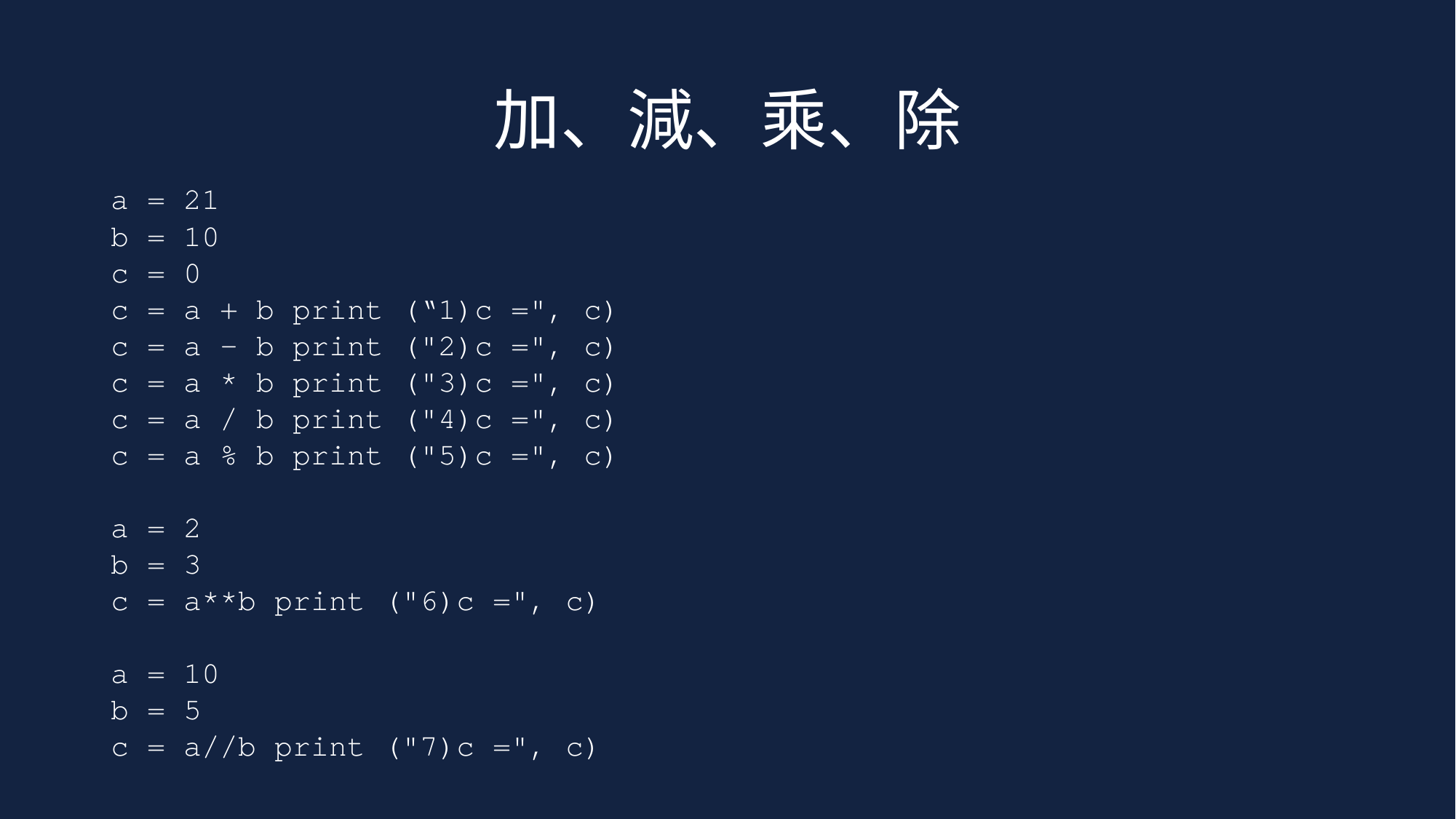

# 加、減、乘、除
a = 21
b = 10
c = 0
c = a + b print (“1)c =", c)
c = a - b print ("2)c =", c)
c = a * b print ("3)c =", c)
c = a / b print ("4)c =", c)
c = a % b print ("5)c =", c)

a = 2
b = 3
c = a**b print ("6)c =", c)

a = 10
b = 5
c = a//b print ("7)c =", c)